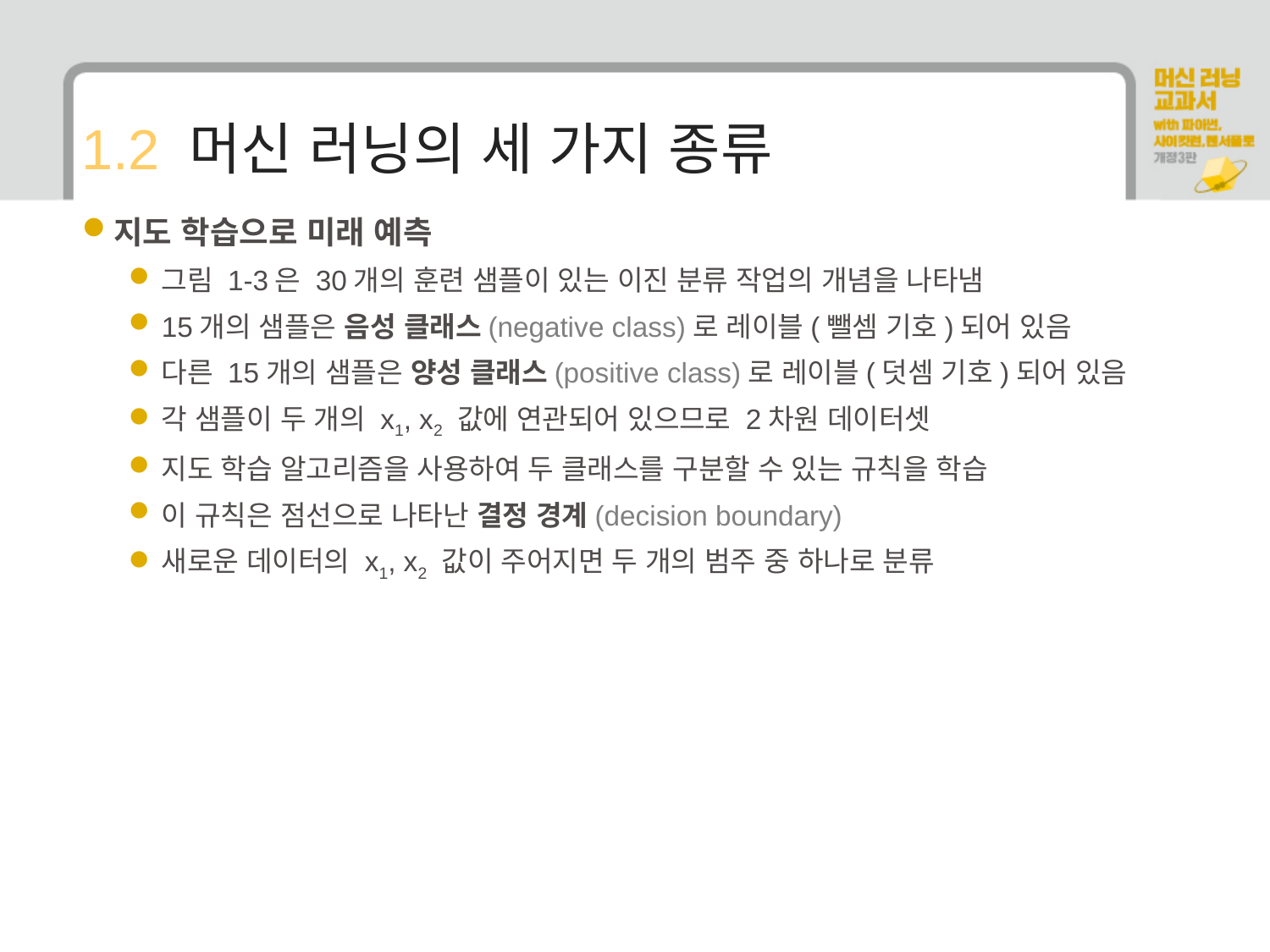

# 1.2 머신 러닝의 세 가지 종류
지도 학습으로 미래 예측
그림 1-3은 30개의 훈련 샘플이 있는 이진 분류 작업의 개념을 나타냄
15개의 샘플은 음성 클래스(negative class)로 레이블(뺄셈 기호)되어 있음
다른 15개의 샘플은 양성 클래스(positive class)로 레이블(덧셈 기호)되어 있음
각 샘플이 두 개의 x1, x2 값에 연관되어 있으므로 2차원 데이터셋
지도 학습 알고리즘을 사용하여 두 클래스를 구분할 수 있는 규칙을 학습
이 규칙은 점선으로 나타난 결정 경계(decision boundary)
새로운 데이터의 x1, x2 값이 주어지면 두 개의 범주 중 하나로 분류